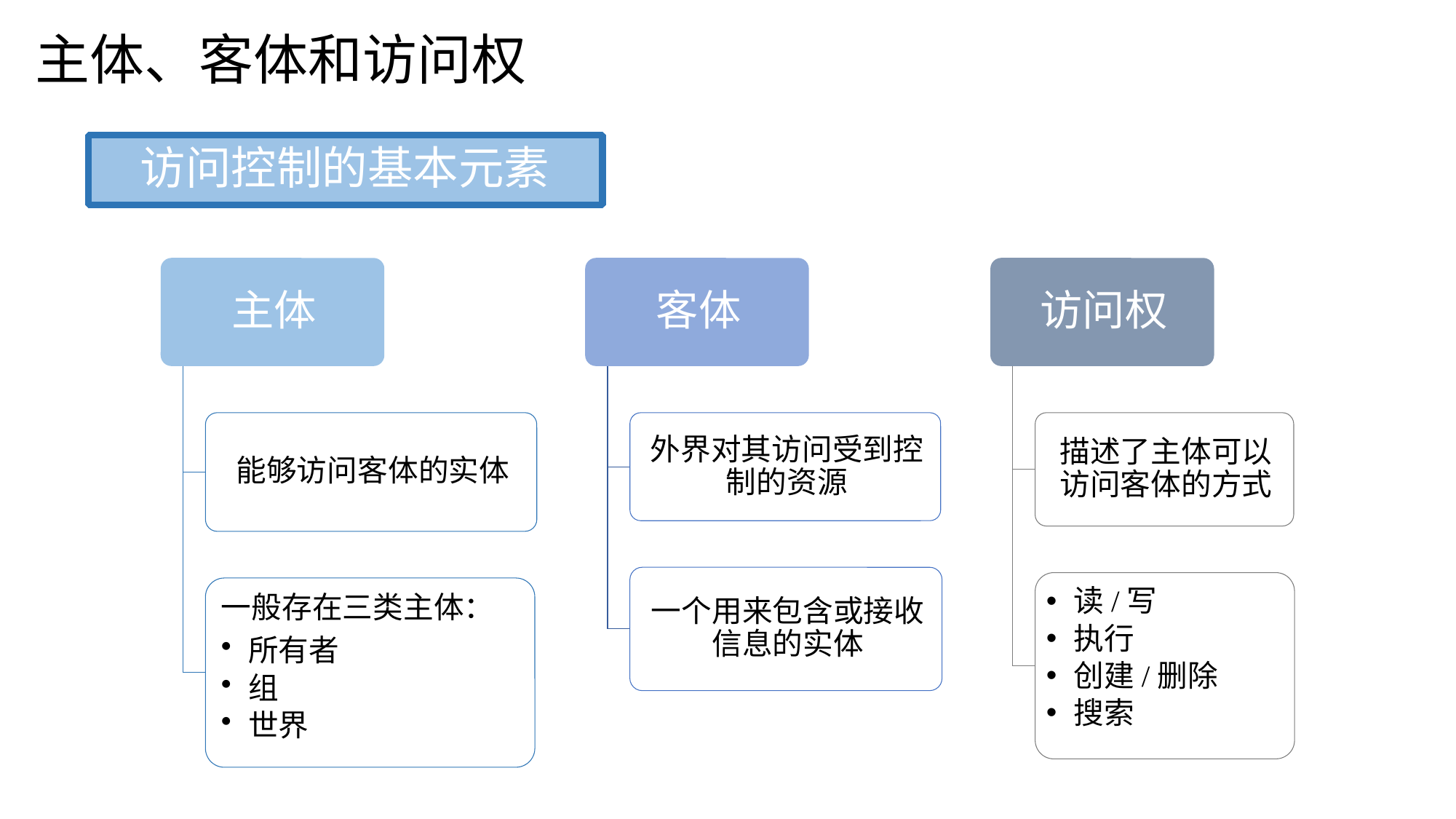

主体、客体和访问权
访问控制的基本元素
主体
能够访问客体的实体
一般存在三类主体：
所有者
组
世界
客体
外界对其访问受到控制的资源
一个用来包含或接收信息的实体
访问权
描述了主体可以访问客体的方式

读/写
执行
创建/删除
搜索